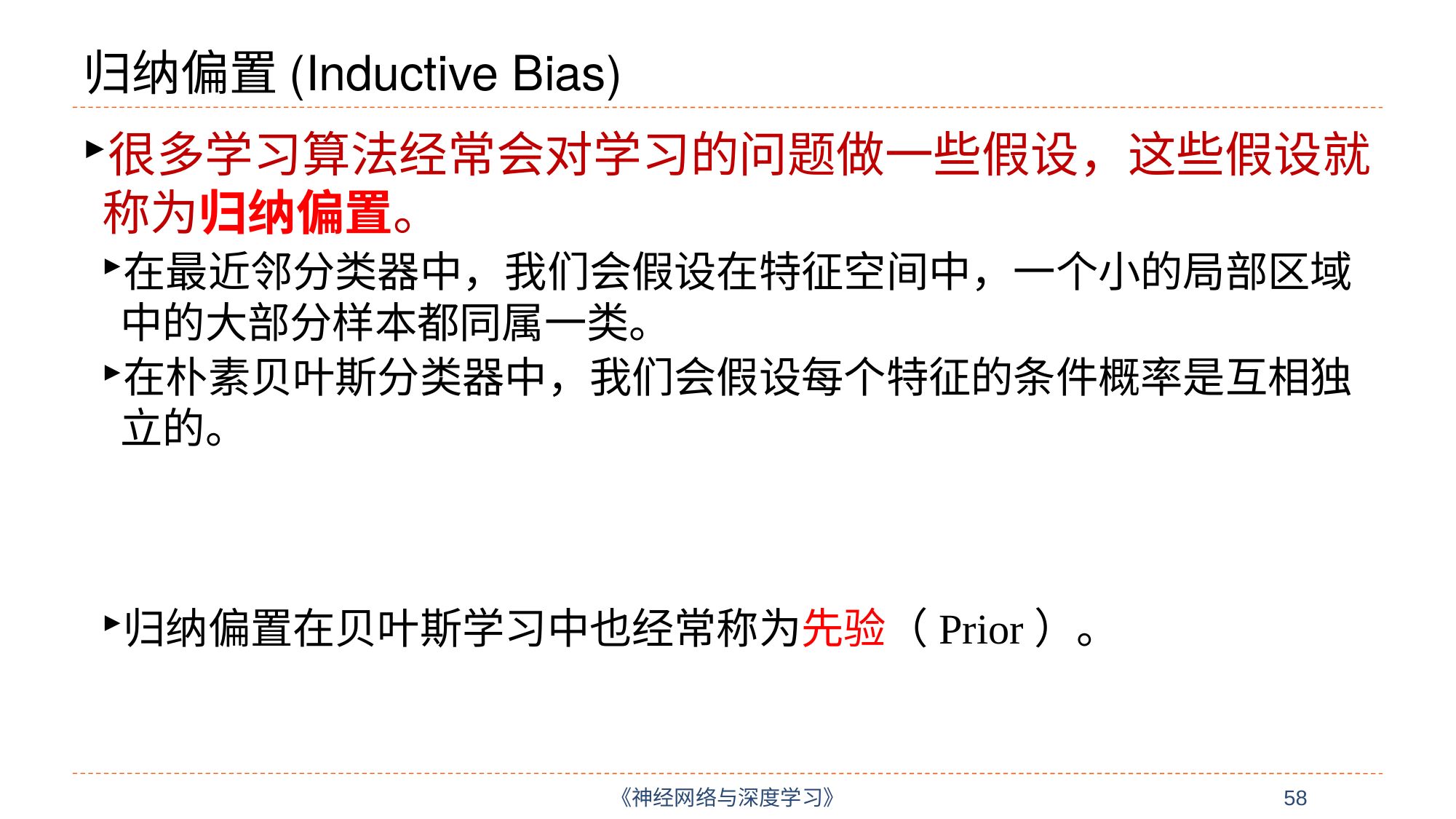

# 归纳偏置(Inductive Bias)
很多学习算法经常会对学习的问题做一些假设，这些假设就称为归纳偏置。
在最近邻分类器中，我们会假设在特征空间中，一个小的局部区域中的大部分样本都同属一类。
在朴素贝叶斯分类器中，我们会假设每个特征的条件概率是互相独立的。

归纳偏置在贝叶斯学习中也经常称为先验（Prior）。